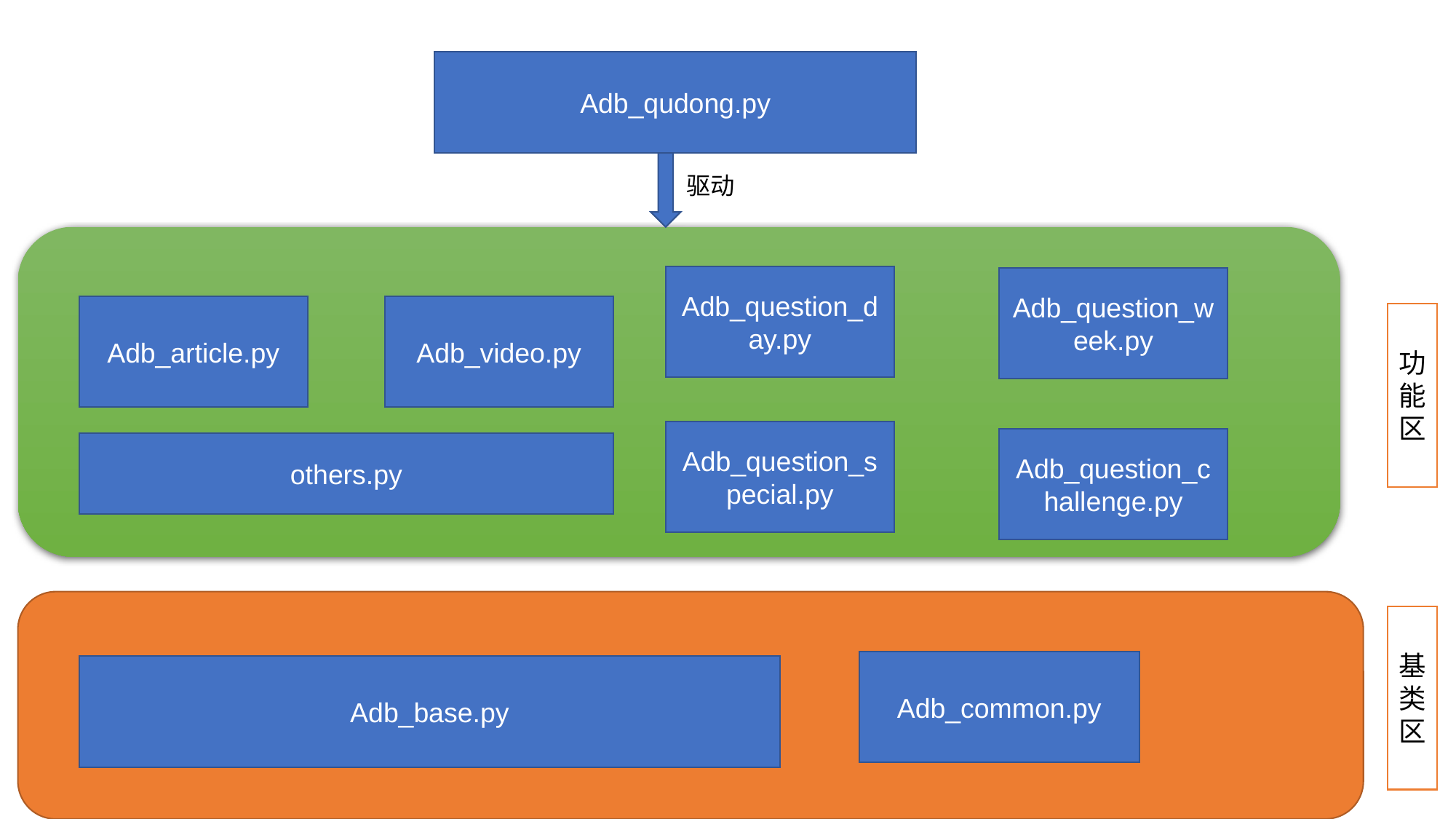

Adb_qudong.py

驱动
Adb_question_day.py
Adb_question_week.py
Adb_article.py
Adb_video.py
功能区
Adb_question_special.py
Adb_question_challenge.py
others.py
基类区
Adb_common.py
Adb_base.py